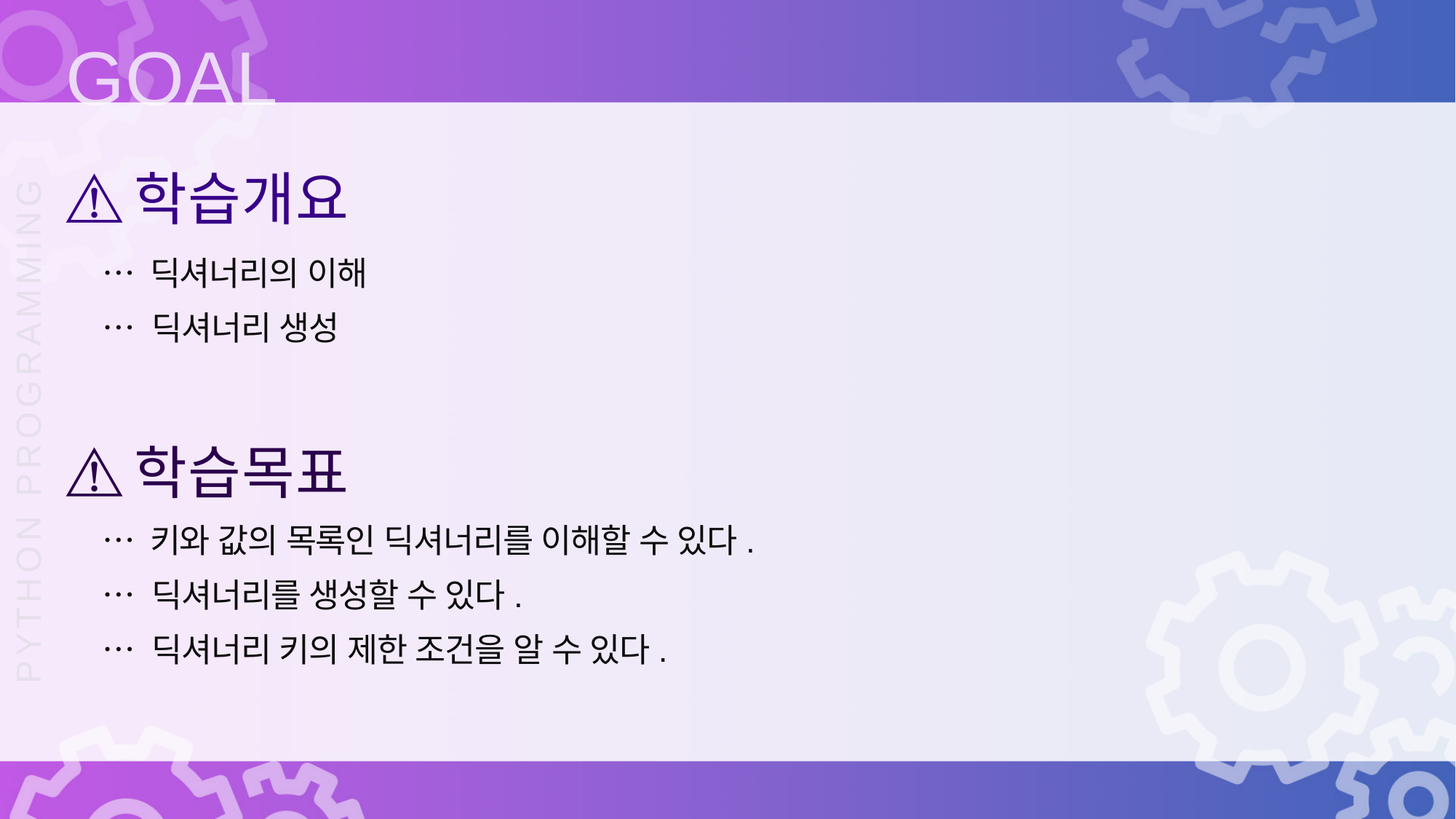

학습개요
… 딕셔너리의 이해
… 딕셔너리 생성
학습목표
… 키와 값의 목록인 딕셔너리를 이해할 수 있다.
… 딕셔너리를 생성할 수 있다.
… 딕셔너리 키의 제한 조건을 알 수 있다.